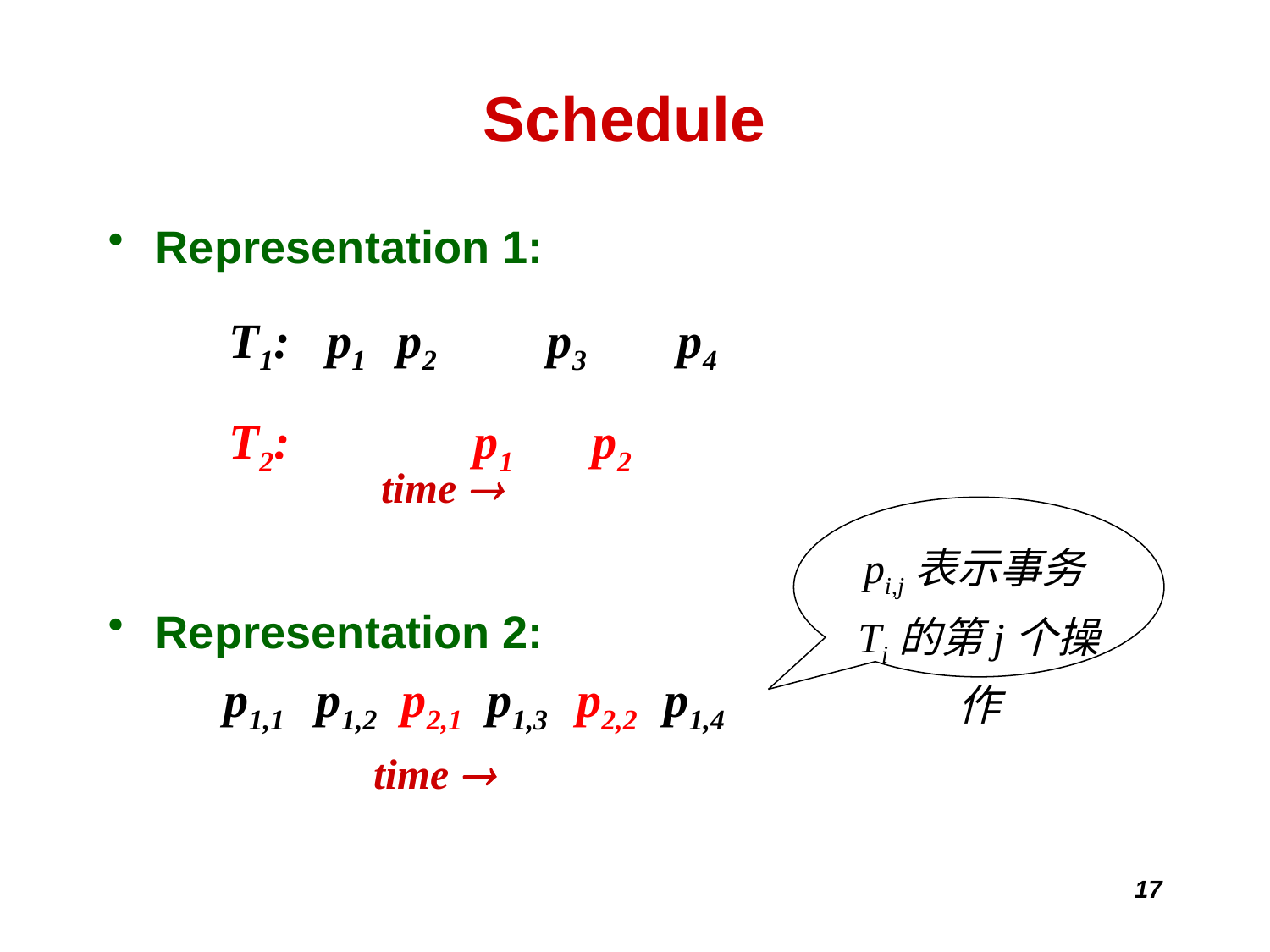

# Schedule
Representation 1:

Representation 2:
T1:   p1   p2         p3            p4
T2:               p1           p2
time →
pi,j表示事务Ti的第j个操作
p1,1   p1,2  p2,1  p1,3    p2,2   p1,4
time →
17